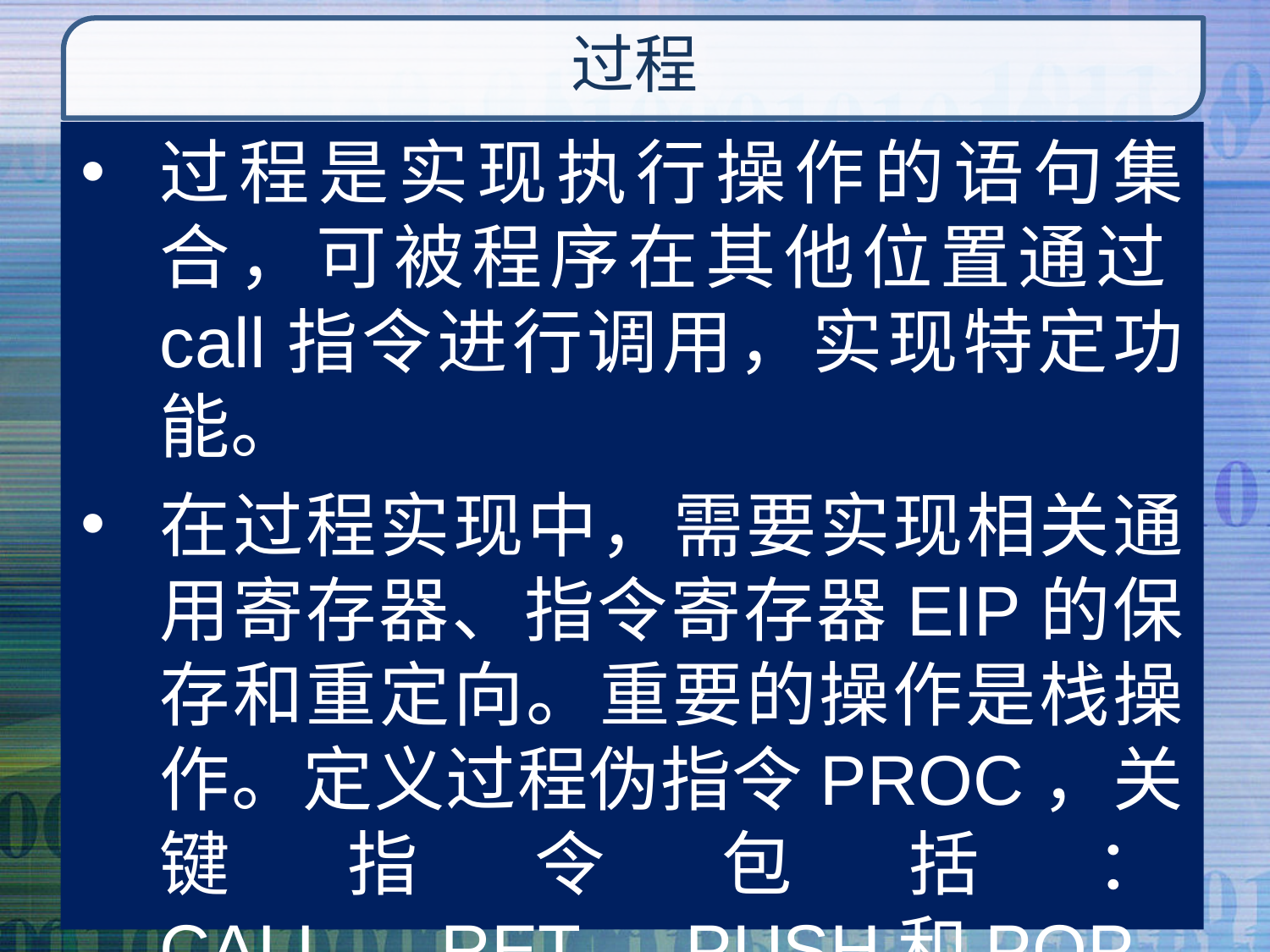

# 过程
过程是实现执行操作的语句集合，可被程序在其他位置通过call指令进行调用，实现特定功能。
在过程实现中，需要实现相关通用寄存器、指令寄存器EIP的保存和重定向。重要的操作是栈操作。定义过程伪指令PROC，关键指令包括：CALL、RET、PUSH和POP